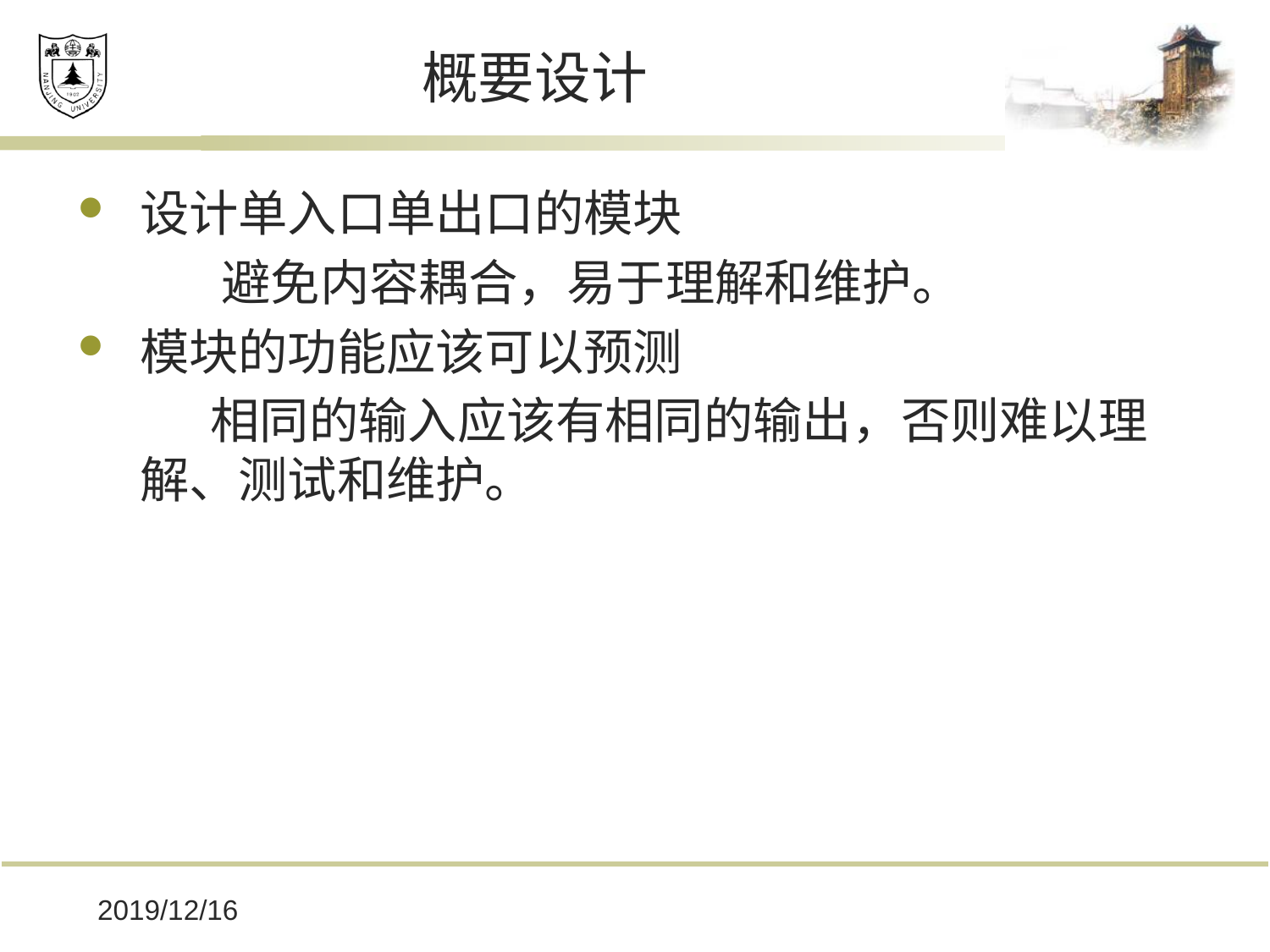

# 概要设计
设计单入口单出口的模块
            避免内容耦合，易于理解和维护。
模块的功能应该可以预测
           相同的输入应该有相同的输出，否则难以理解、测试和维护。
2019/12/16